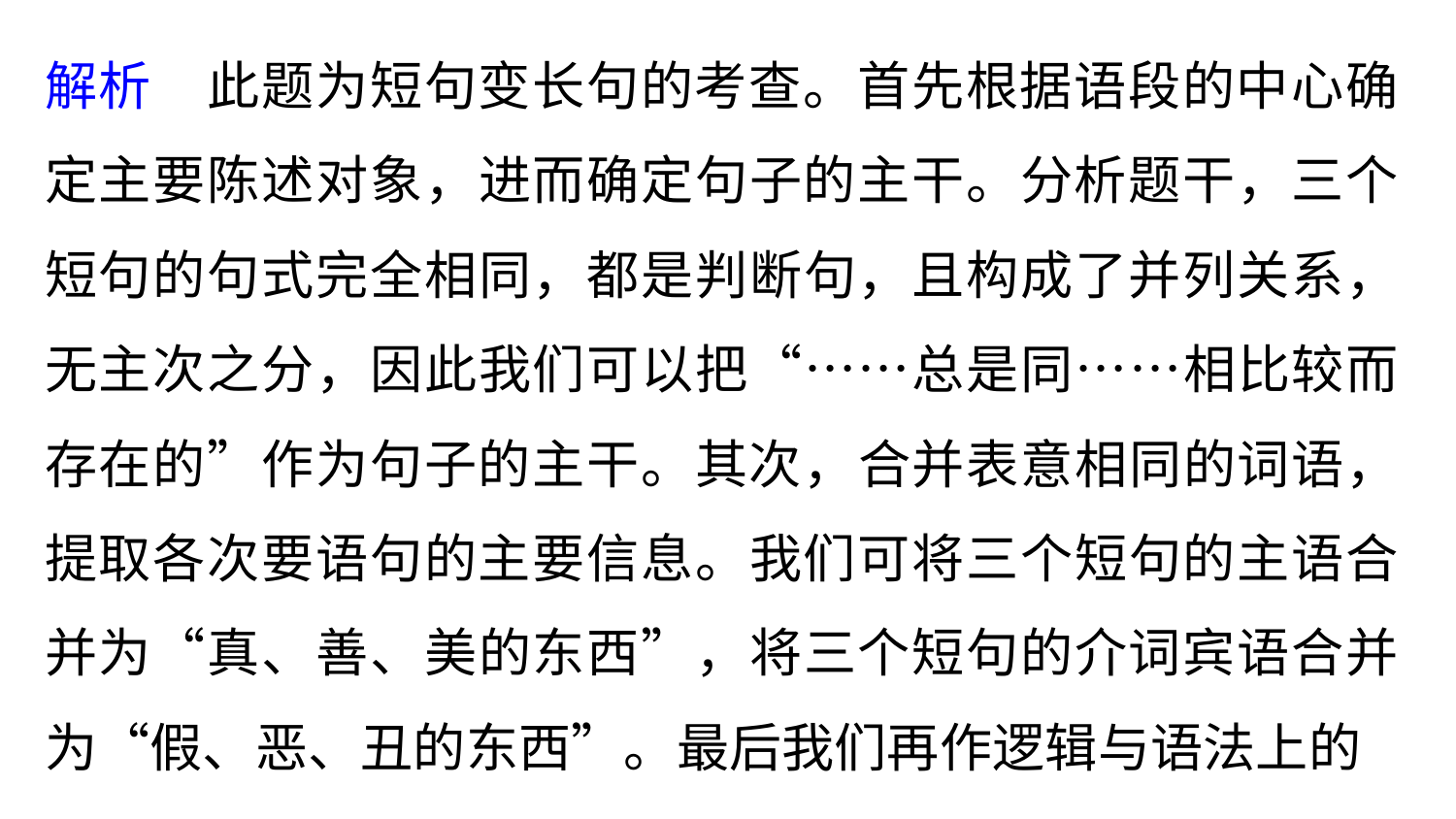

解析　此题为短句变长句的考查。首先根据语段的中心确定主要陈述对象，进而确定句子的主干。分析题干，三个短句的句式完全相同，都是判断句，且构成了并列关系，无主次之分，因此我们可以把“……总是同……相比较而存在的”作为句子的主干。其次，合并表意相同的词语，提取各次要语句的主要信息。我们可将三个短句的主语合并为“真、善、美的东西”，将三个短句的介词宾语合并为“假、恶、丑的东西”。最后我们再作逻辑与语法上的